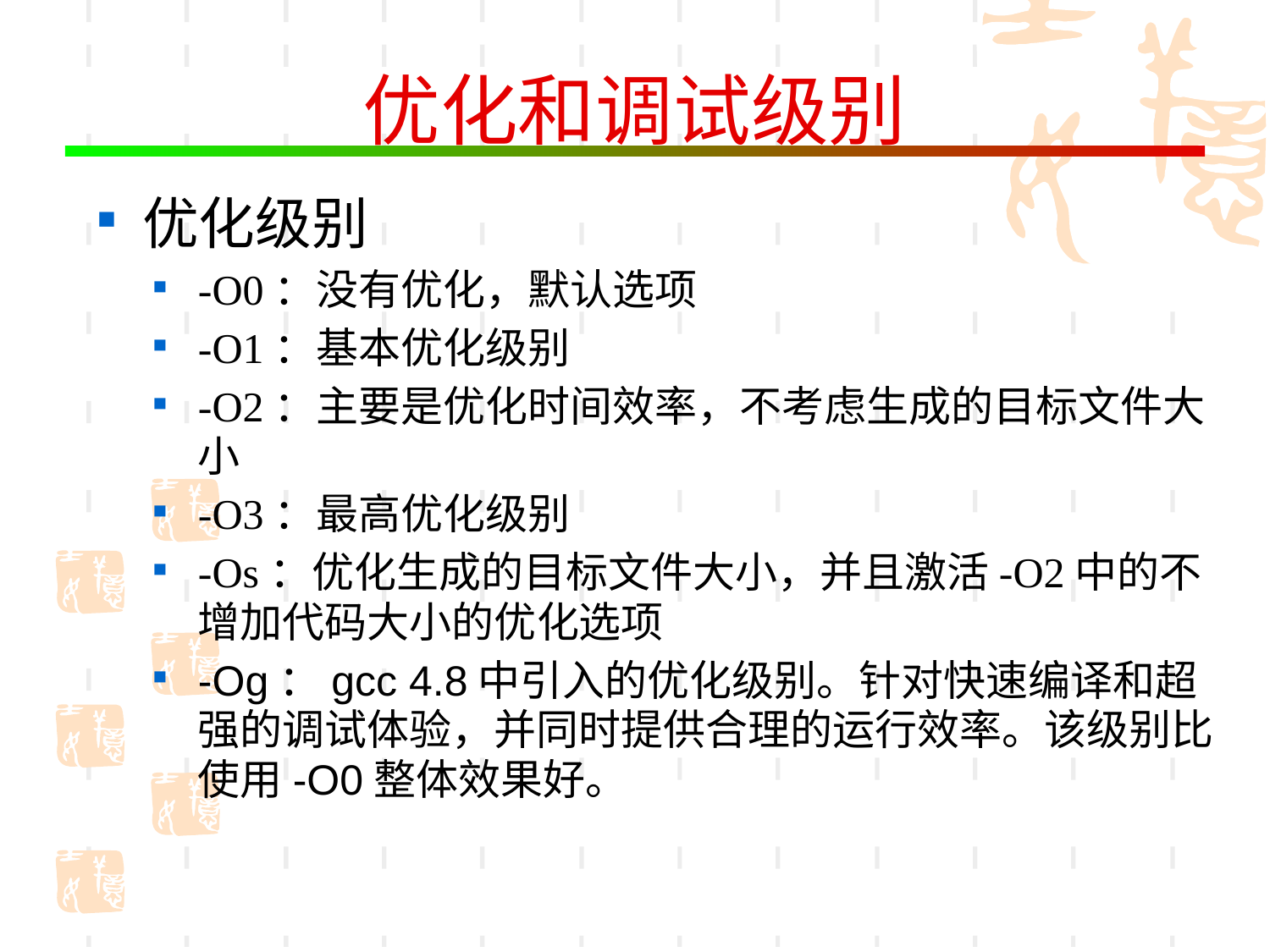

# 优化和调试级别
优化级别
-O0：没有优化，默认选项
-O1：基本优化级别
-O2：主要是优化时间效率，不考虑生成的目标文件大小
-O3：最高优化级别
-Os：优化生成的目标文件大小，并且激活-O2中的不增加代码大小的优化选项
-Og：gcc 4.8中引入的优化级别。针对快速编译和超强的调试体验，并同时提供合理的运行效率。该级别比使用-O0整体效果好。